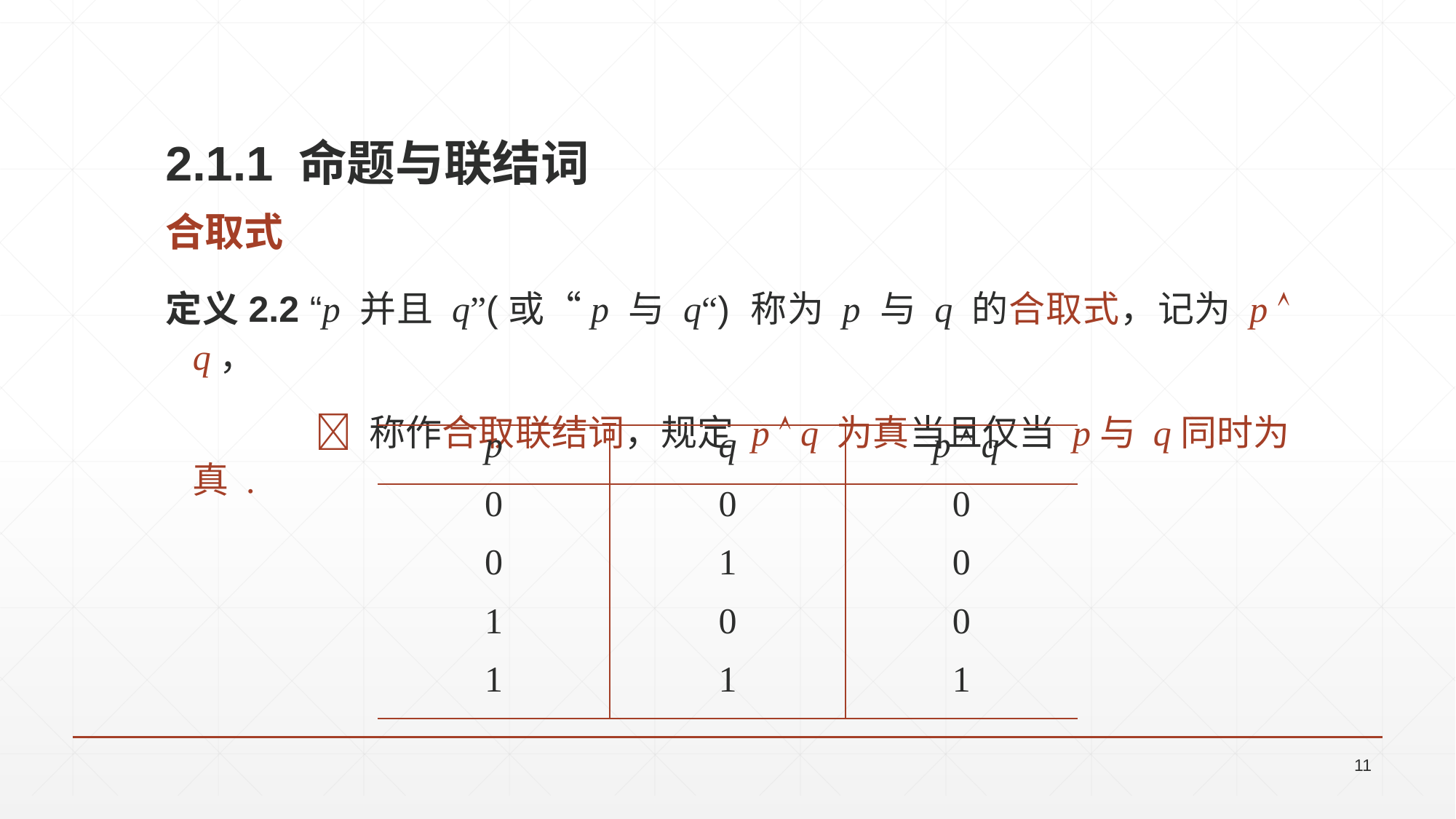

2.1.1 命题与联结词
合取式
定义2.2 “p 并且 q”(或“p 与 q“) 称为 p 与 q 的合取式，记为 p ∧ q，
                  ∧ 称作合取联结词，规定 p ∧ q 为真当且仅当 p与 q同时为真 .

| p | q | p ∧ q |
| --- | --- | --- |
| 0 0 1 1 | 0 1 0 1 | 0 0 0 1 |
11